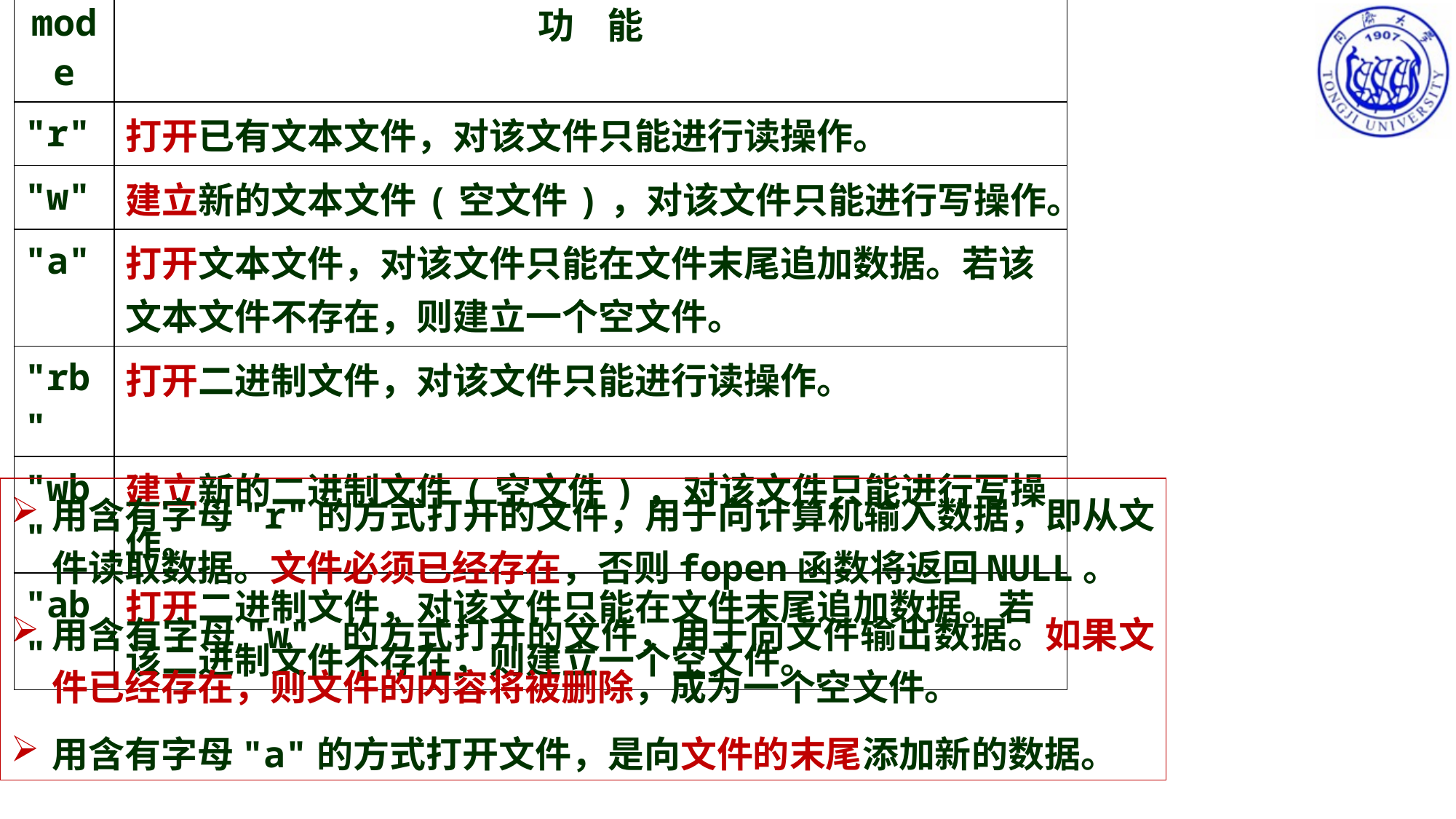

| mode | 功 能 |
| --- | --- |
| "r" | 打开已有文本文件，对该文件只能进行读操作。 |
| "w" | 建立新的文本文件(空文件)，对该文件只能进行写操作。 |
| "a" | 打开文本文件，对该文件只能在文件末尾追加数据。若该文本文件不存在，则建立一个空文件。 |
| "rb" | 打开二进制文件，对该文件只能进行读操作。 |
| "wb" | 建立新的二进制文件(空文件)，对该文件只能进行写操作。 |
| "ab" | 打开二进制文件，对该文件只能在文件末尾追加数据。若该二进制文件不存在，则建立一个空文件。 |
用含有字母"r"的方式打开的文件，用于向计算机输入数据，即从文件读取数据。文件必须已经存在，否则fopen函数将返回NULL。
用含有字母"w" 的方式打开的文件，用于向文件输出数据。如果文件已经存在，则文件的内容将被删除，成为一个空文件。
用含有字母"a"的方式打开文件，是向文件的末尾添加新的数据。